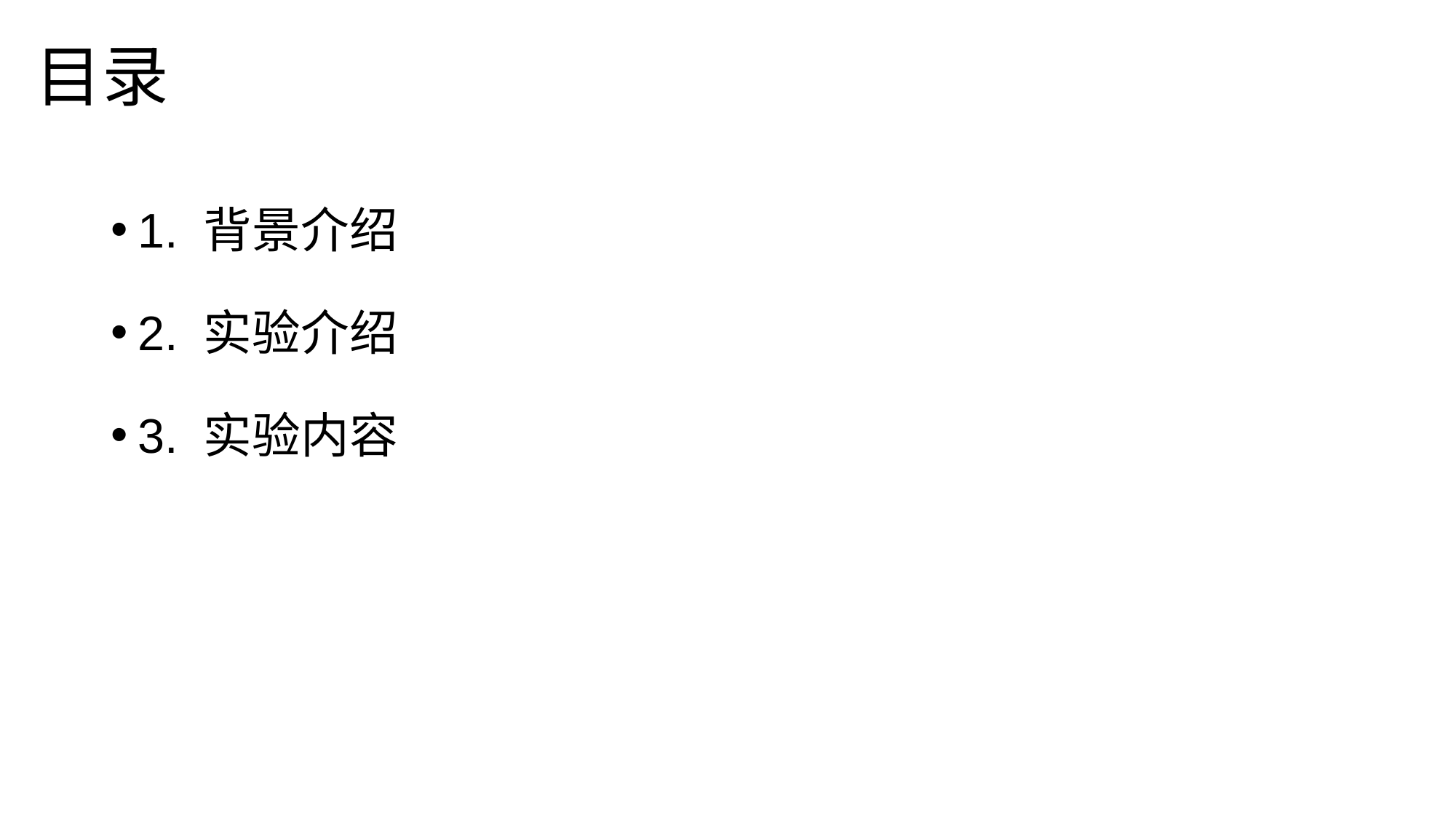

# 目录
1. 背景介绍
2. 实验介绍
3. 实验内容